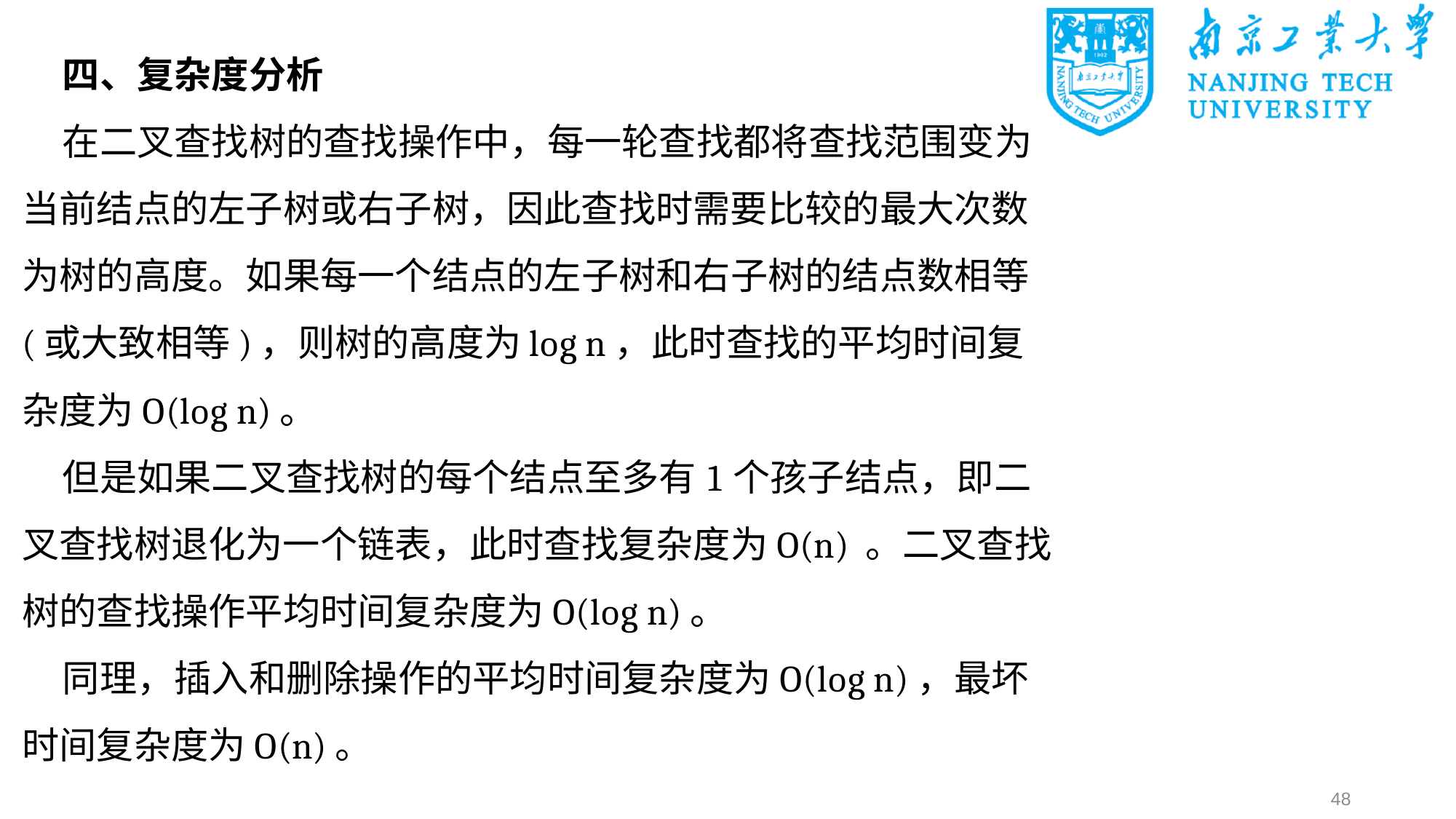

四、复杂度分析
在二叉查找树的查找操作中，每一轮查找都将查找范围变为当前结点的左子树或右子树，因此查找时需要比较的最大次数为树的高度。如果每一个结点的左子树和右子树的结点数相等(或大致相等)，则树的高度为log n，此时查找的平均时间复杂度为O(log n)。
但是如果二叉查找树的每个结点至多有1个孩子结点，即二叉查找树退化为一个链表，此时查找复杂度为O(n) 。二叉查找树的查找操作平均时间复杂度为O(log n)。
同理，插入和删除操作的平均时间复杂度为O(log n)，最坏时间复杂度为O(n)。
48